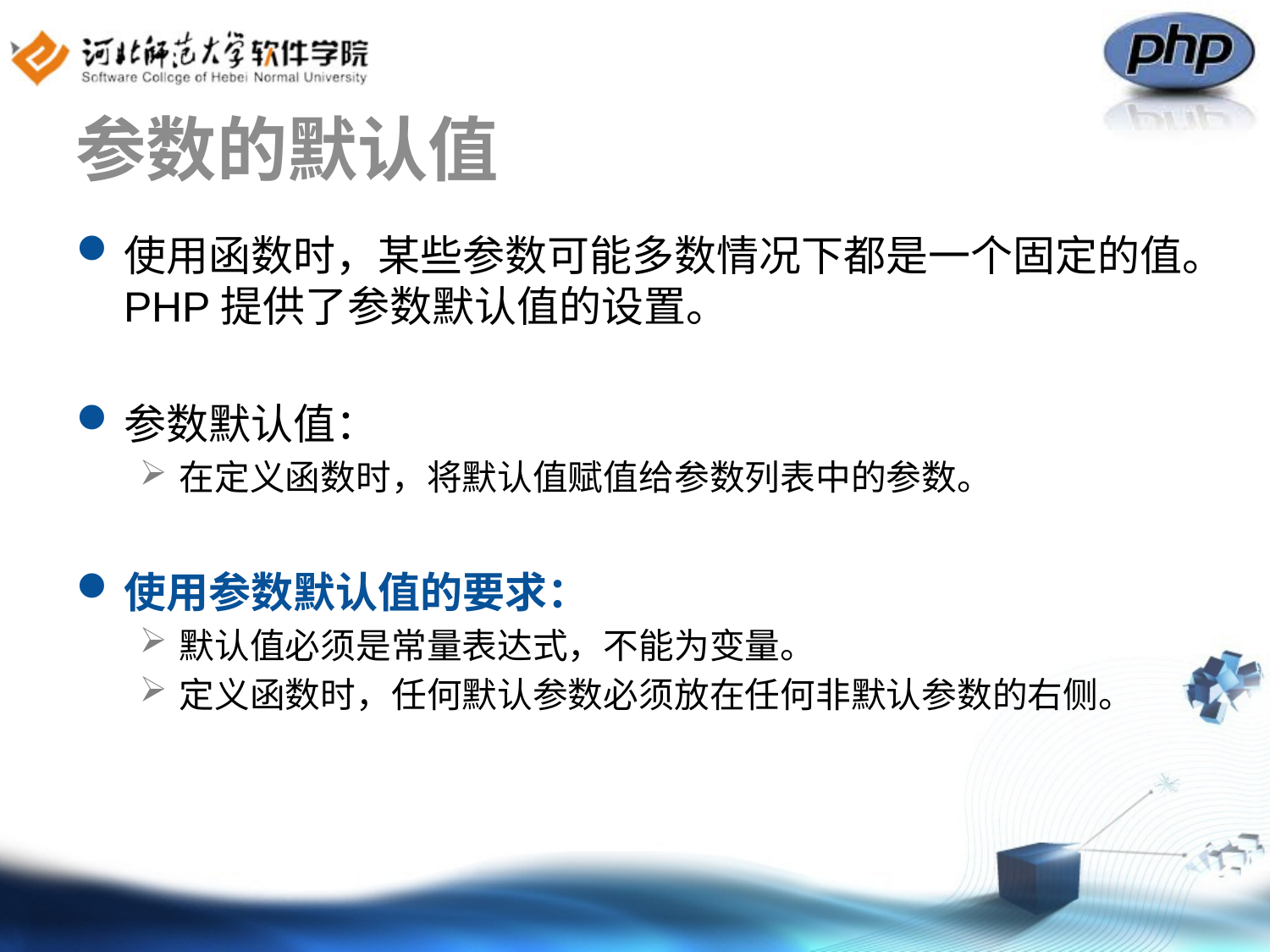

# 参数的默认值
使用函数时，某些参数可能多数情况下都是一个固定的值。PHP提供了参数默认值的设置。

参数默认值：
在定义函数时，将默认值赋值给参数列表中的参数。

使用参数默认值的要求：
默认值必须是常量表达式，不能为变量。
定义函数时，任何默认参数必须放在任何非默认参数的右侧。